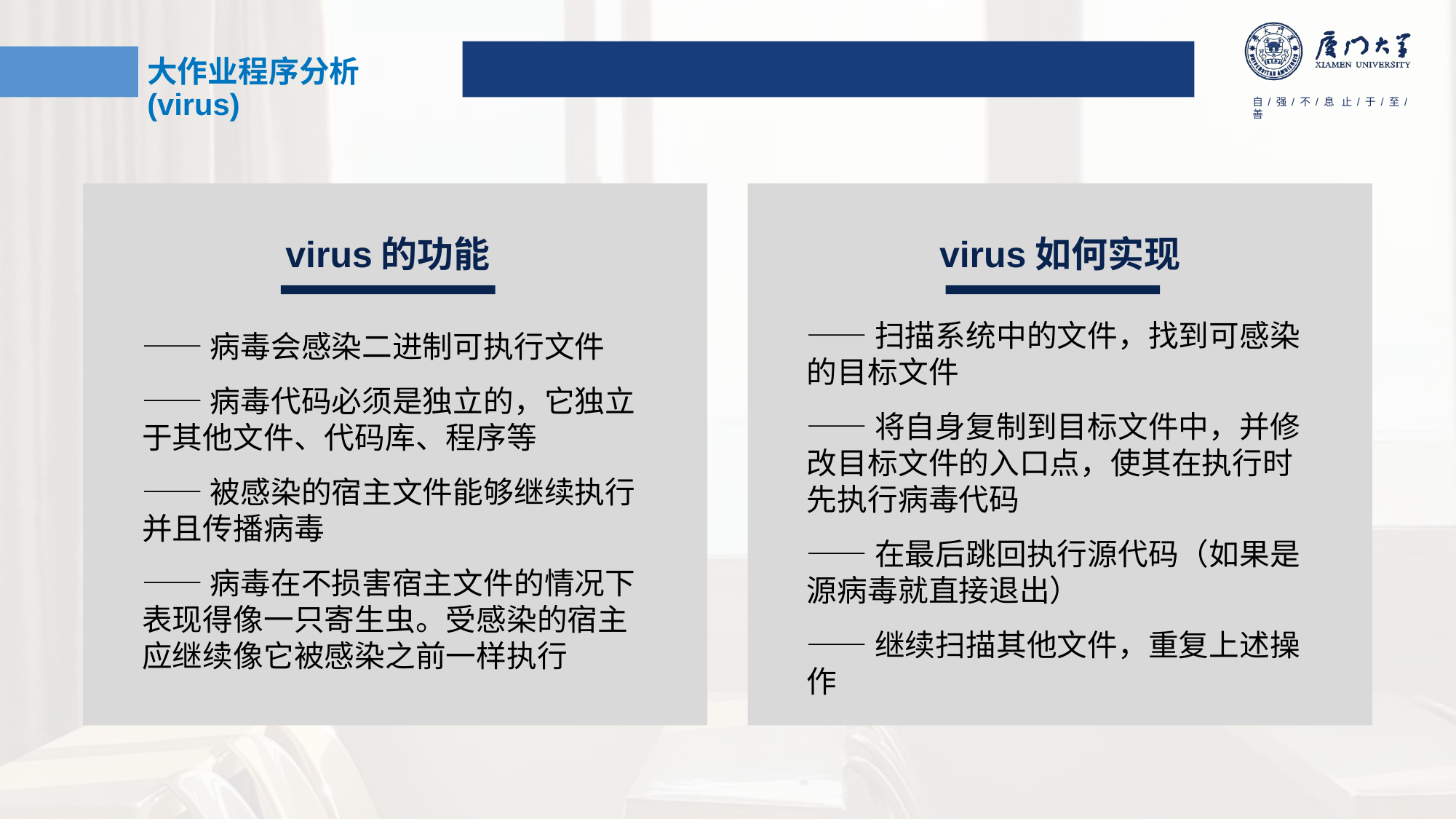

大作业程序分析(virus)

virus的功能
virus如何实现

——扫描系统中的文件，找到可感染的目标文件
——将自身复制到目标文件中，并修改目标文件的入口点，使其在执行时先执行病毒代码
——在最后跳回执行源代码（如果是源病毒就直接退出）
——继续扫描其他文件，重复上述操作
——病毒会感染二进制可执行文件
——病毒代码必须是独立的，它独立于其他文件、代码库、程序等
——被感染的宿主文件能够继续执行并且传播病毒
——病毒在不损害宿主文件的情况下表现得像一只寄生虫。受感染的宿主应继续像它被感染之前一样执行